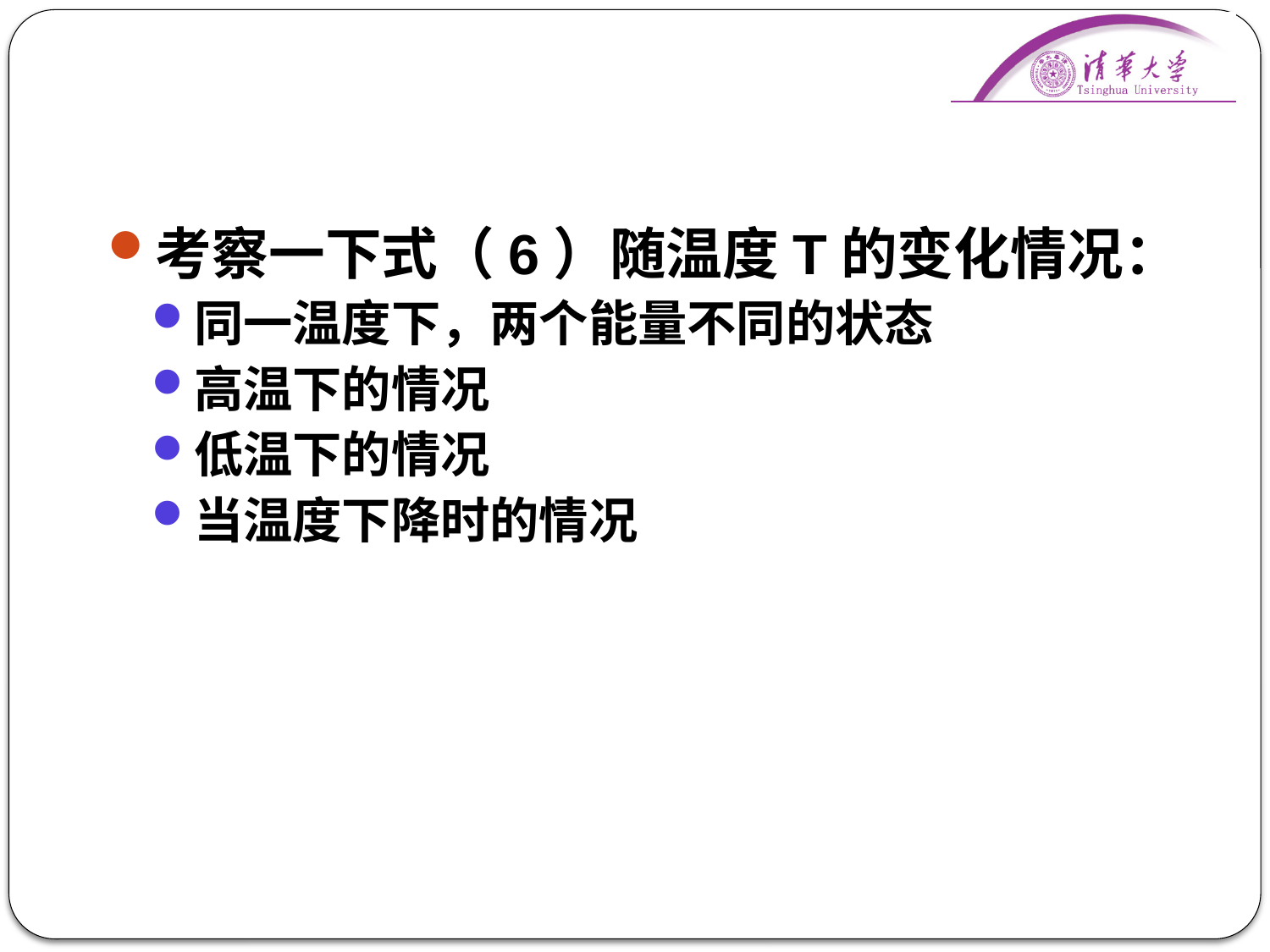

考察一下式（6）随温度T的变化情况：
同一温度下，两个能量不同的状态
高温下的情况
低温下的情况
当温度下降时的情况